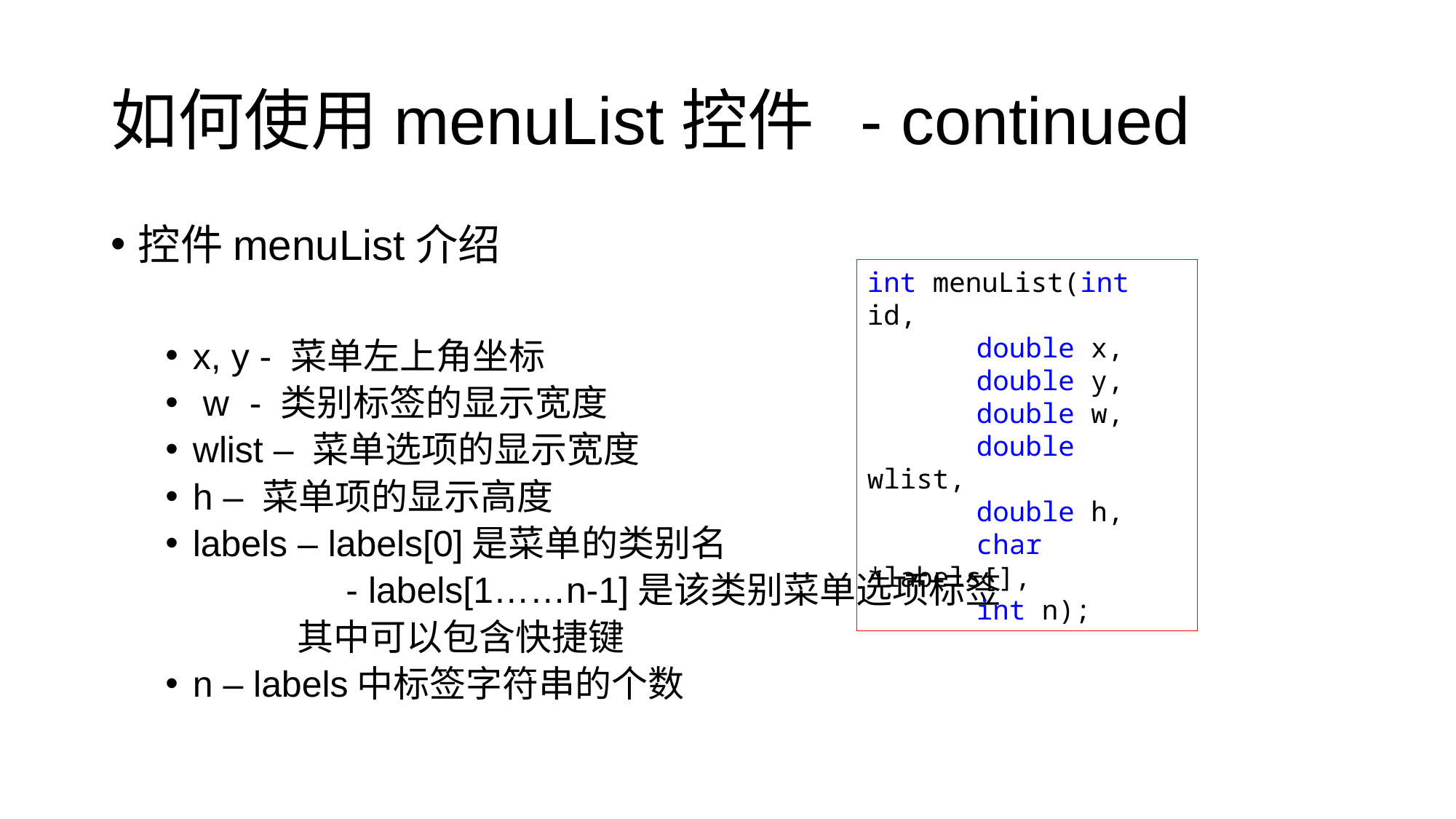

# 如何使用menuList控件  - continued
控件menuList介绍

x, y - 菜单左上角坐标
 w  - 类别标签的显示宽度
wlist – 菜单选项的显示宽度
h – 菜单项的显示高度
labels – labels[0]是菜单的类别名
	       - labels[1……n-1]是该类别菜单选项标签
               其中可以包含快捷键
n – labels中标签字符串的个数

int menuList(int id,
	double x,
	double y,
	double w,
	double wlist,
	double h,
	char *labels[],
	int n);